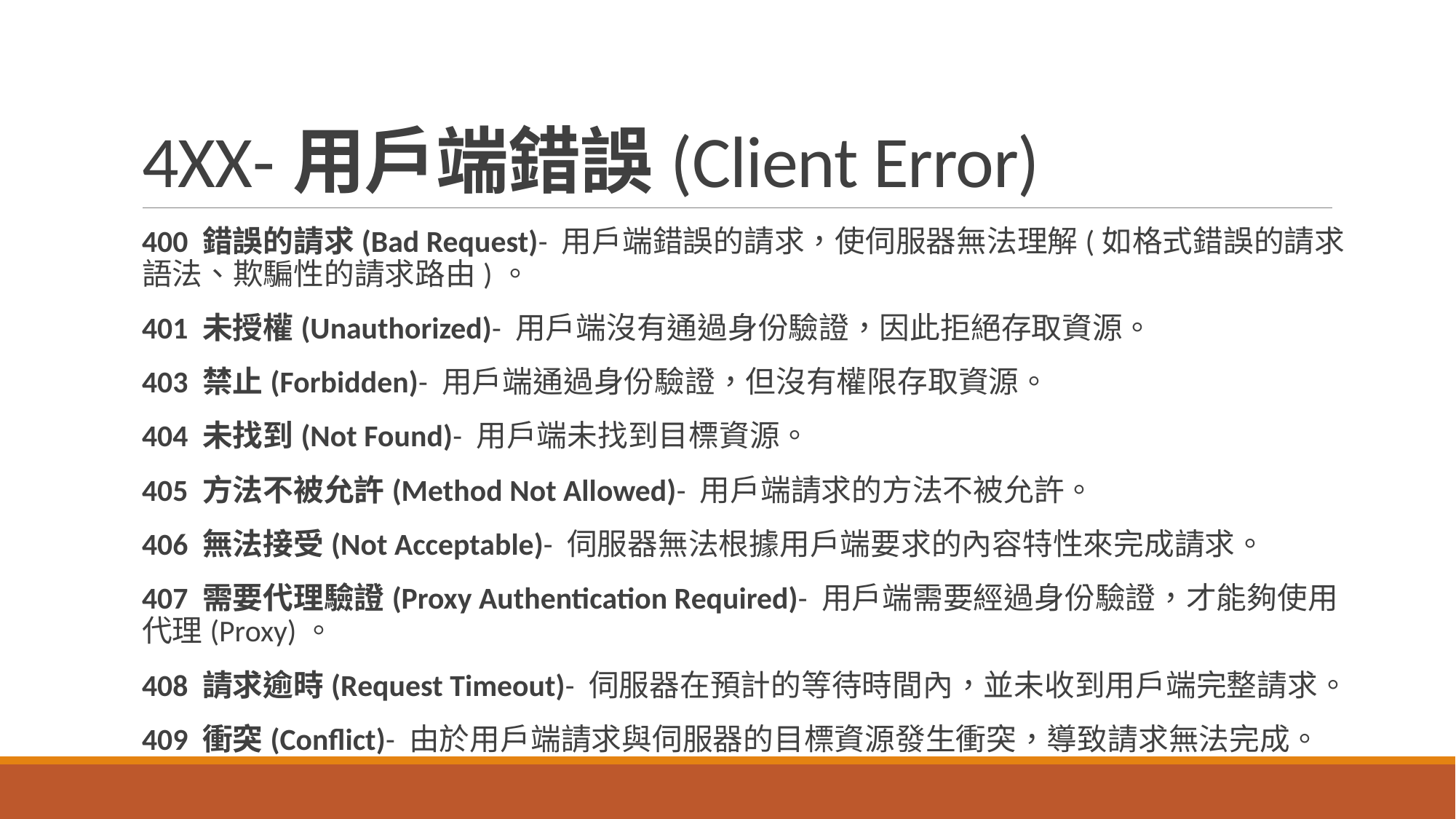

# 4XX-用戶端錯誤(Client Error)
400 錯誤的請求(Bad Request)- 用戶端錯誤的請求，使伺服器無法理解(如格式錯誤的請求語法、欺騙性的請求路由)。
401 未授權(Unauthorized)- 用戶端沒有通過身份驗證，因此拒絕存取資源。
403 禁止(Forbidden)- 用戶端通過身份驗證，但沒有權限存取資源。
404 未找到(Not Found)- 用戶端未找到目標資源。
405 方法不被允許(Method Not Allowed)- 用戶端請求的方法不被允許。
406 無法接受(Not Acceptable)- 伺服器無法根據用戶端要求的內容特性來完成請求。
407 需要代理驗證(Proxy Authentication Required)- 用戶端需要經過身份驗證，才能夠使用代理(Proxy)。
408 請求逾時(Request Timeout)- 伺服器在預計的等待時間內，並未收到用戶端完整請求。
409 衝突(Conflict)- 由於用戶端請求與伺服器的目標資源發生衝突，導致請求無法完成。